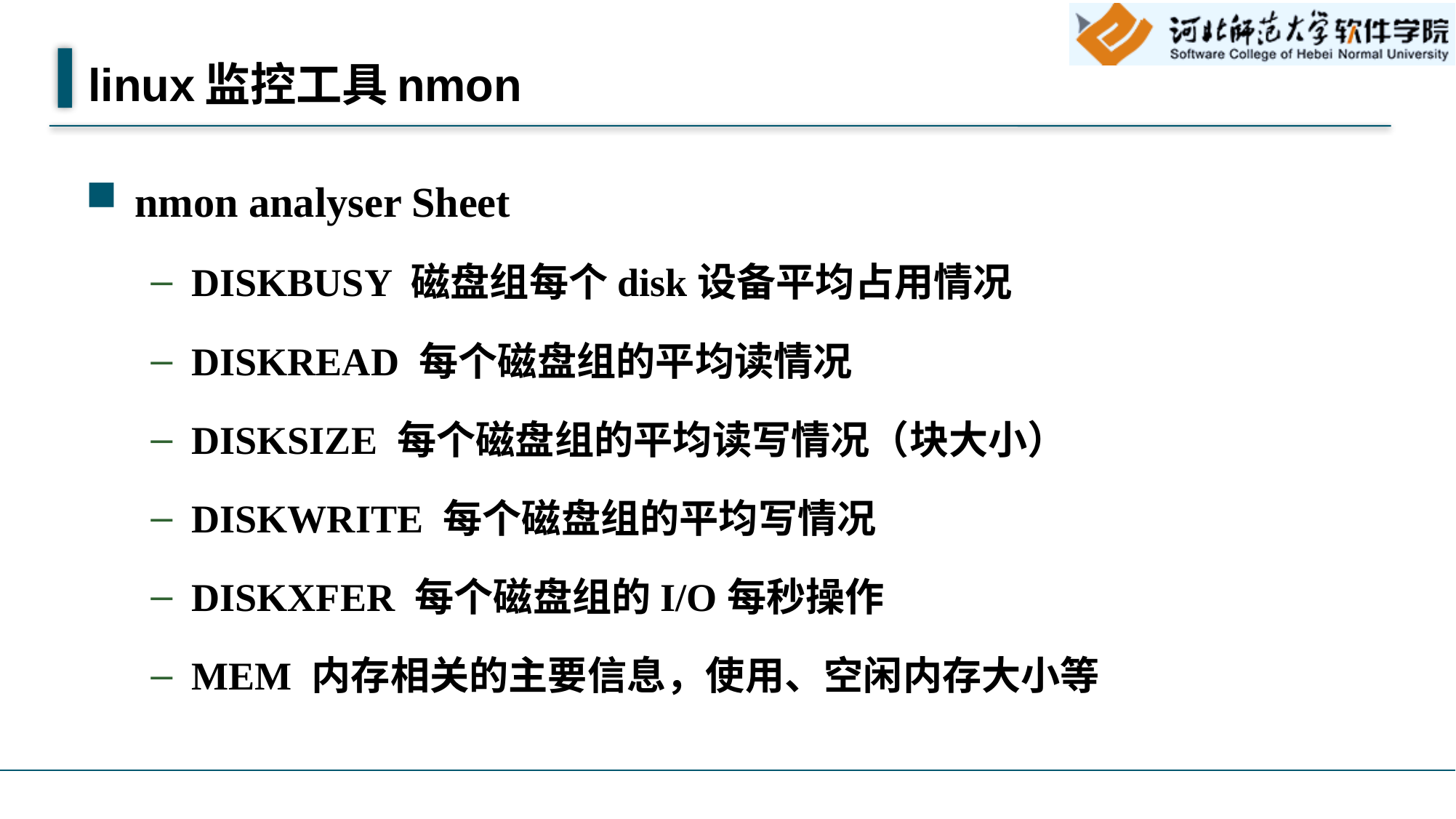

# linux监控工具nmon
nmon analyser Sheet
DISKBUSY 磁盘组每个disk设备平均占用情况
DISKREAD 每个磁盘组的平均读情况
DISKSIZE 每个磁盘组的平均读写情况（块大小）
DISKWRITE 每个磁盘组的平均写情况
DISKXFER 每个磁盘组的I/O每秒操作
MEM 内存相关的主要信息，使用、空闲内存大小等